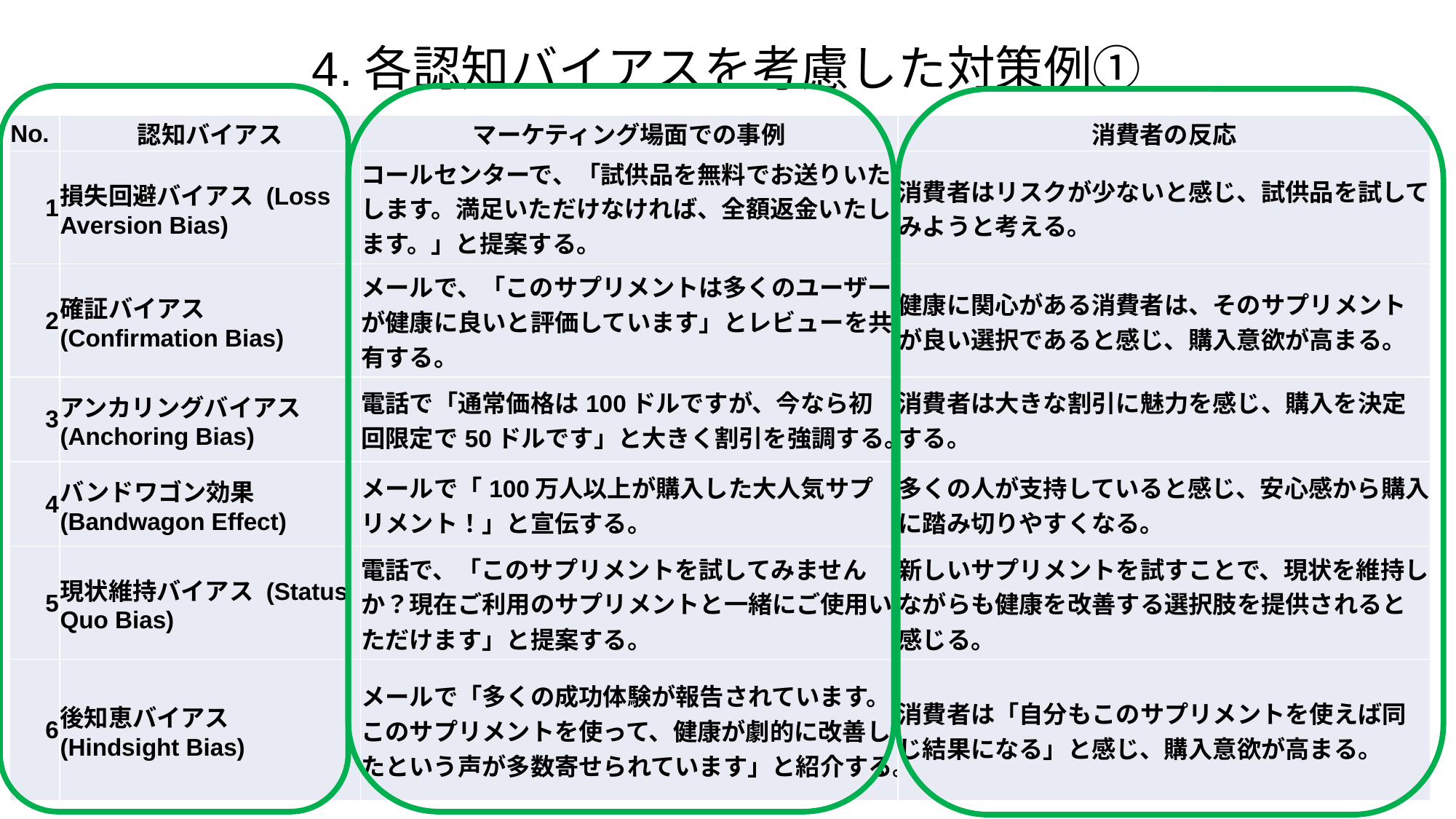

# 4.各認知バイアスを考慮した対策例①

| No. | 認知バイアス | マーケティング場面での事例 | 消費者の反応 |
| --- | --- | --- | --- |
| 1 | 損失回避バイアス (Loss Aversion Bias) | コールセンターで、「試供品を無料でお送りいたします。満足いただけなければ、全額返金いたします。」と提案する。 | 消費者はリスクが少ないと感じ、試供品を試してみようと考える。 |
| 2 | 確証バイアス (Confirmation Bias) | メールで、「このサプリメントは多くのユーザーが健康に良いと評価しています」とレビューを共有する。 | 健康に関心がある消費者は、そのサプリメントが良い選択であると感じ、購入意欲が高まる。 |
| 3 | アンカリングバイアス (Anchoring Bias) | 電話で「通常価格は100ドルですが、今なら初回限定で50ドルです」と大きく割引を強調する。 | 消費者は大きな割引に魅力を感じ、購入を決定する。 |
| 4 | バンドワゴン効果 (Bandwagon Effect) | メールで「100万人以上が購入した大人気サプリメント！」と宣伝する。 | 多くの人が支持していると感じ、安心感から購入に踏み切りやすくなる。 |
| 5 | 現状維持バイアス (Status Quo Bias) | 電話で、「このサプリメントを試してみませんか？現在ご利用のサプリメントと一緒にご使用いただけます」と提案する。 | 新しいサプリメントを試すことで、現状を維持しながらも健康を改善する選択肢を提供されると感じる。 |
| 6 | 後知恵バイアス (Hindsight Bias) | メールで「多くの成功体験が報告されています。このサプリメントを使って、健康が劇的に改善したという声が多数寄せられています」と紹介する。 | 消費者は「自分もこのサプリメントを使えば同じ結果になる」と感じ、購入意欲が高まる。 |